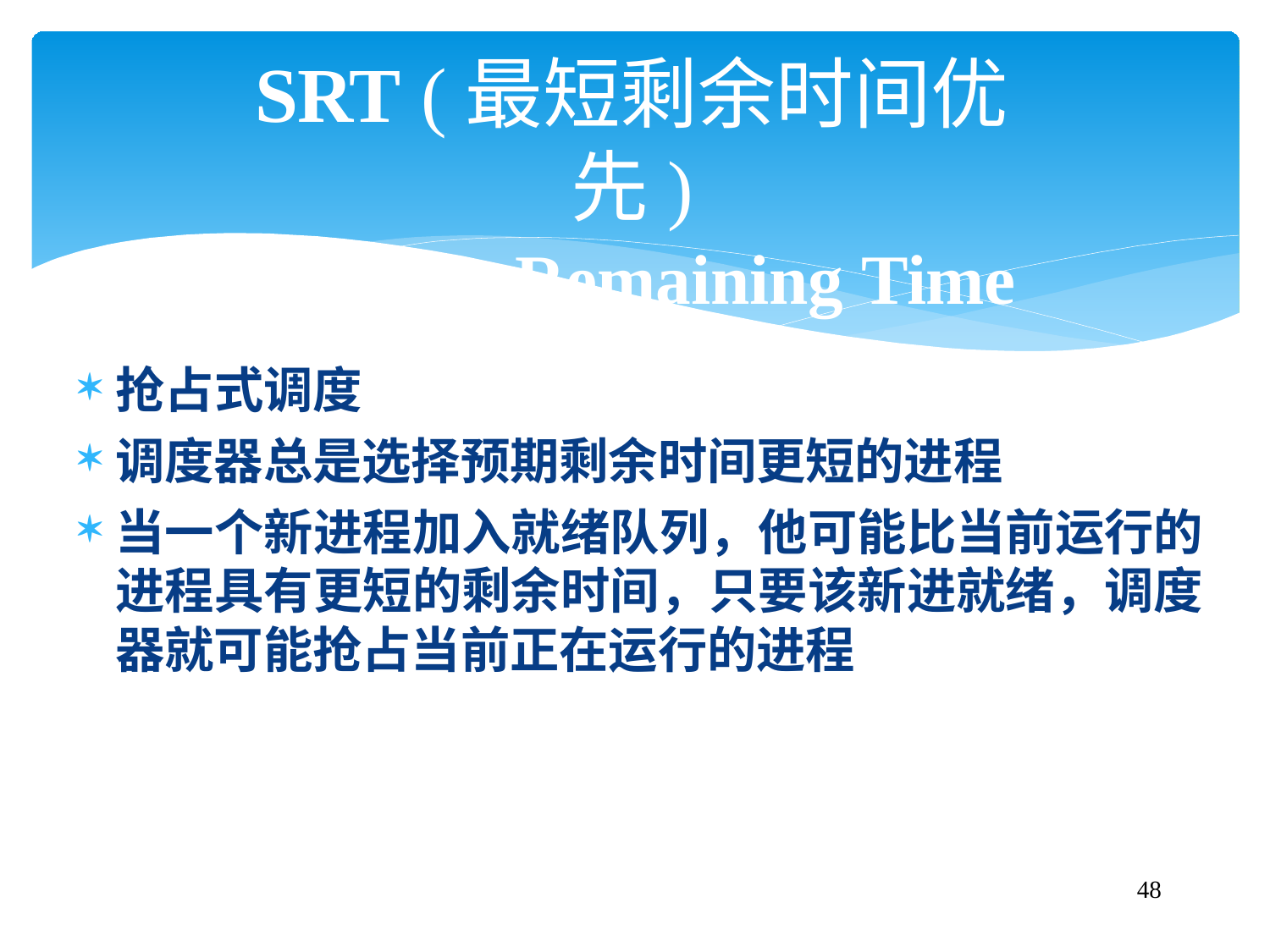

# SRT (最短剩余时间优先)
Shortest Remaining Time
抢占式调度
调度器总是选择预期剩余时间更短的进程
当一个新进程加入就绪队列，他可能比当前运行的 进程具有更短的剩余时间，只要该新进就绪，调度 器就可能抢占当前正在运行的进程
48